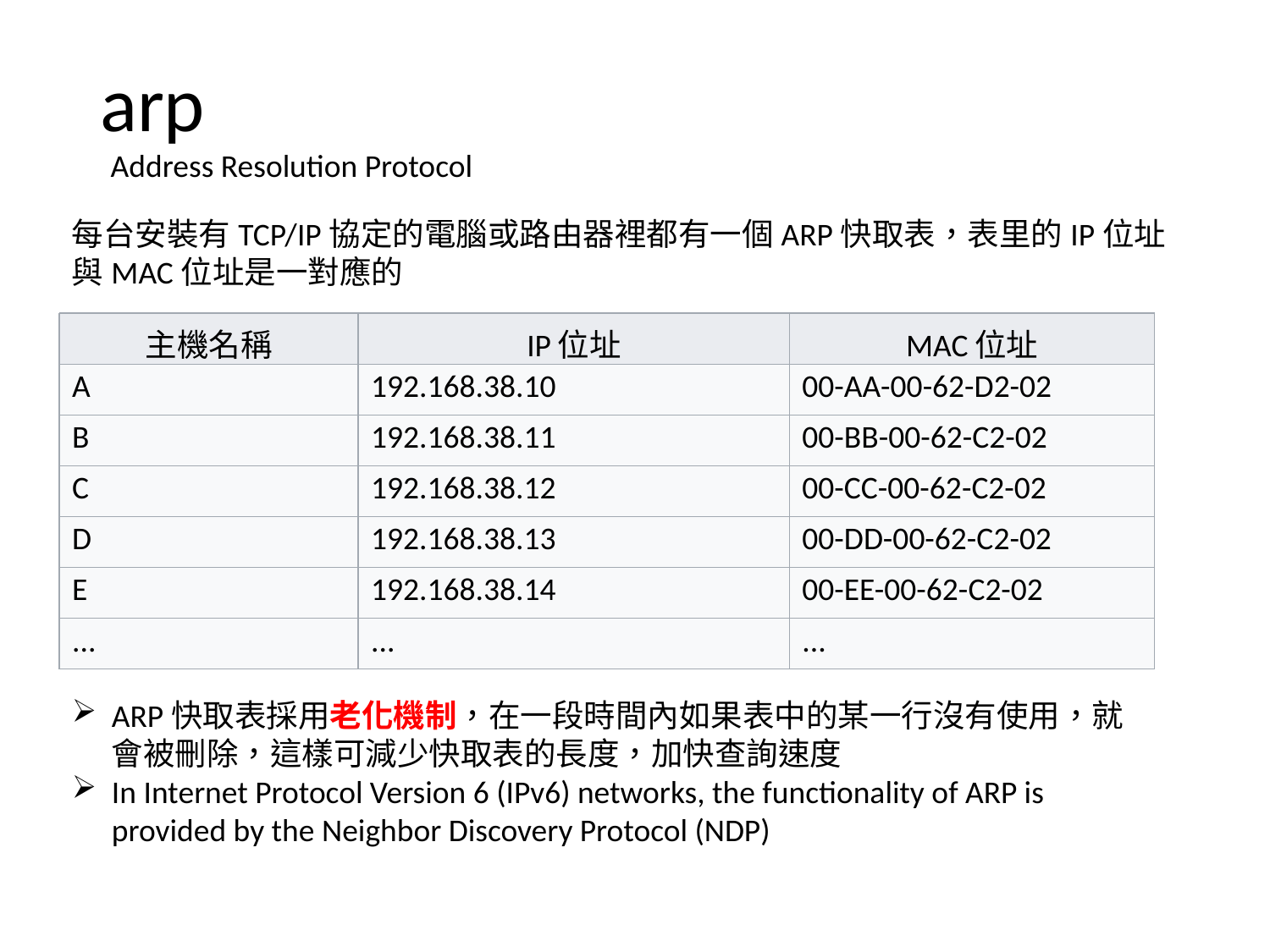

# arp
Address Resolution Protocol
每台安裝有TCP/IP協定的電腦或路由器裡都有一個ARP快取表，表里的IP位址與MAC位址是一對應的
| 主機名稱 | IP位址 | MAC位址 |
| --- | --- | --- |
| A | 192.168.38.10 | 00-AA-00-62-D2-02 |
| B | 192.168.38.11 | 00-BB-00-62-C2-02 |
| C | 192.168.38.12 | 00-CC-00-62-C2-02 |
| D | 192.168.38.13 | 00-DD-00-62-C2-02 |
| E | 192.168.38.14 | 00-EE-00-62-C2-02 |
| ... | ... | ... |
ARP快取表採用老化機制，在一段時間內如果表中的某一行沒有使用，就會被刪除，這樣可減少快取表的長度，加快查詢速度
In Internet Protocol Version 6 (IPv6) networks, the functionality of ARP is provided by the Neighbor Discovery Protocol (NDP)